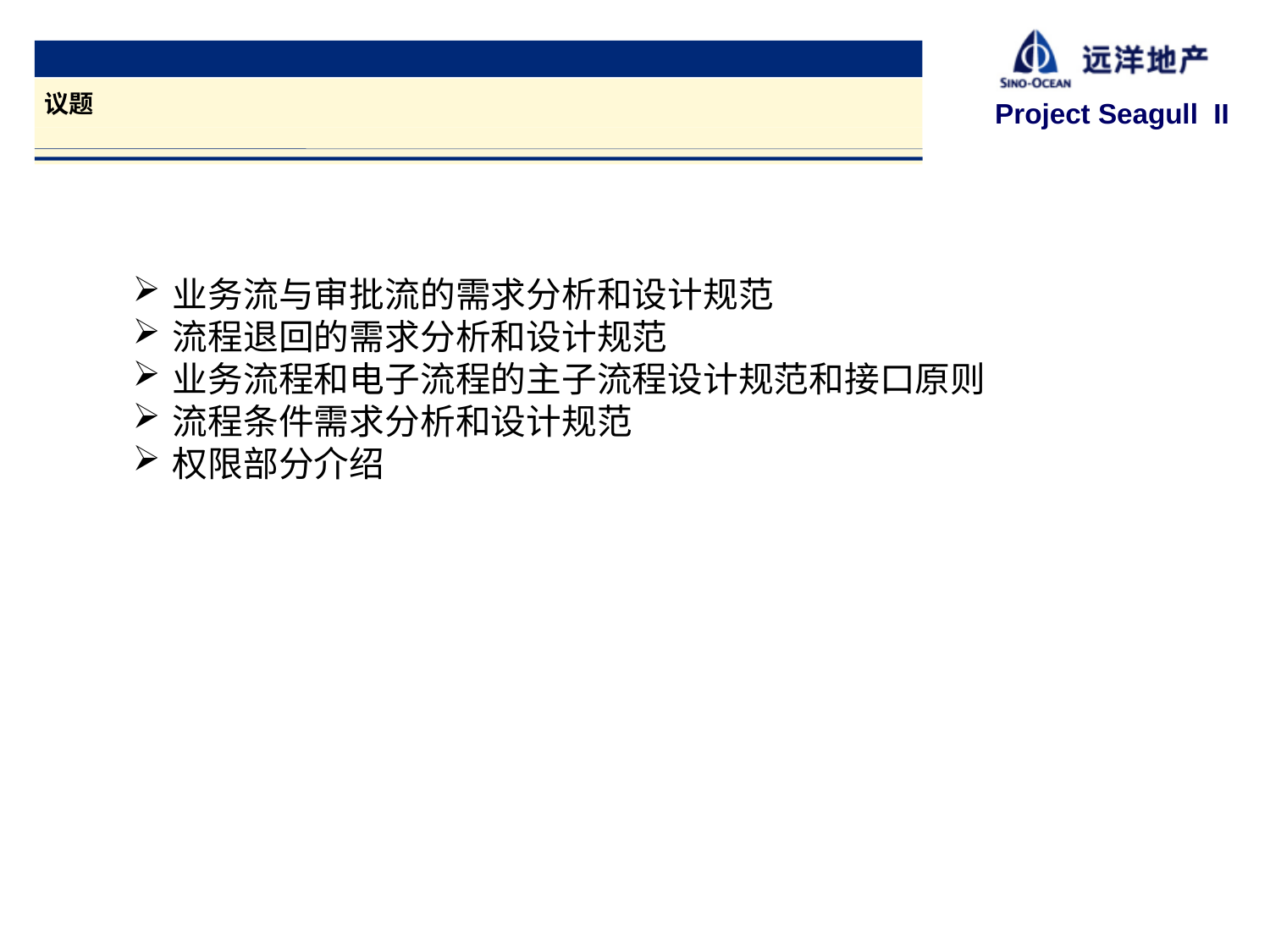

议题

业务流与审批流的需求分析和设计规范
流程退回的需求分析和设计规范
业务流程和电子流程的主子流程设计规范和接口原则
流程条件需求分析和设计规范
权限部分介绍